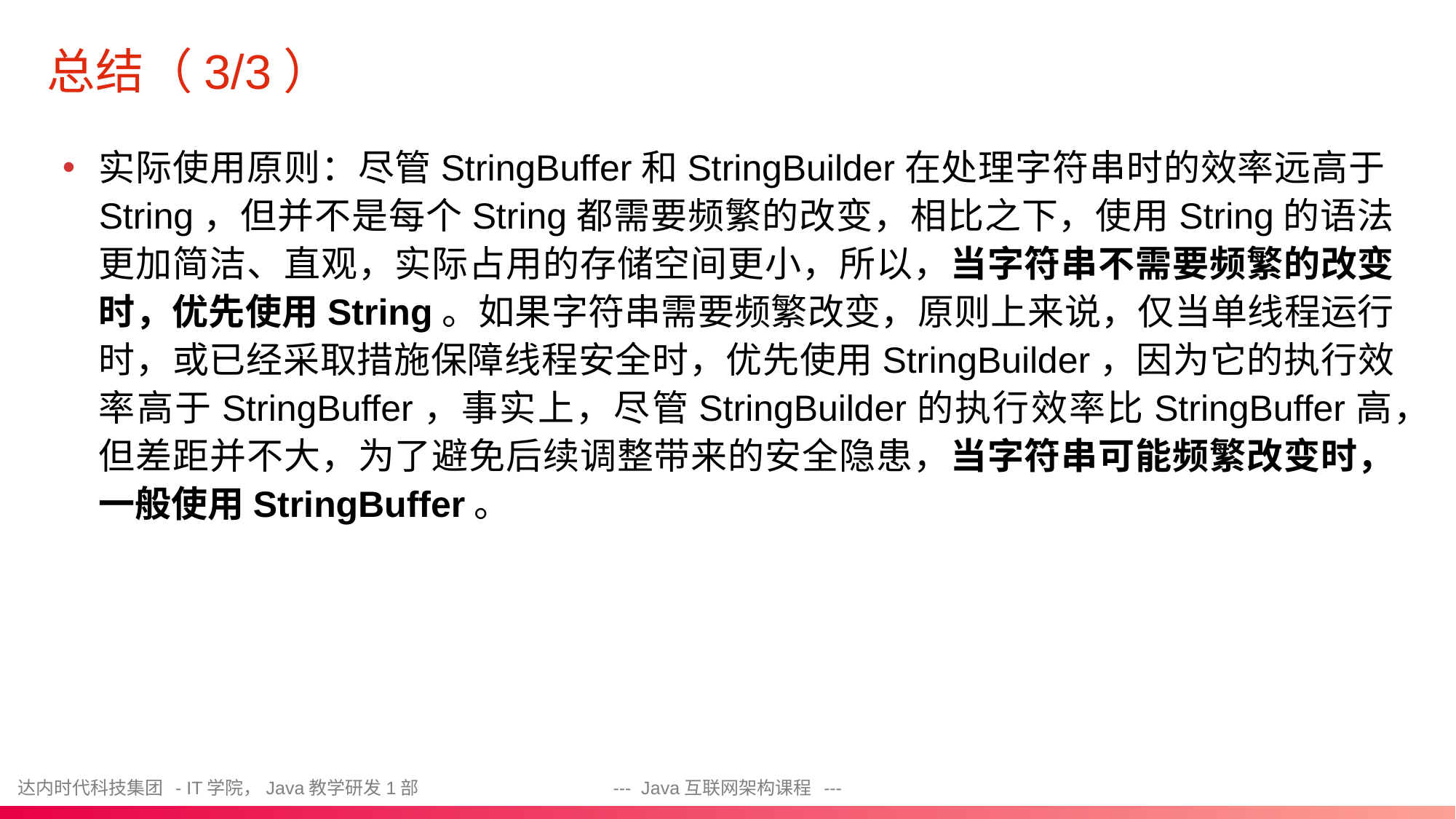

# 总结（3/3）
实际使用原则：尽管StringBuffer和StringBuilder在处理字符串时的效率远高于String，但并不是每个String都需要频繁的改变，相比之下，使用String的语法更加简洁、直观，实际占用的存储空间更小，所以，当字符串不需要频繁的改变时，优先使用String。如果字符串需要频繁改变，原则上来说，仅当单线程运行时，或已经采取措施保障线程安全时，优先使用StringBuilder，因为它的执行效率高于StringBuffer，事实上，尽管StringBuilder的执行效率比StringBuffer高，但差距并不大，为了避免后续调整带来的安全隐患，当字符串可能频繁改变时，一般使用StringBuffer。